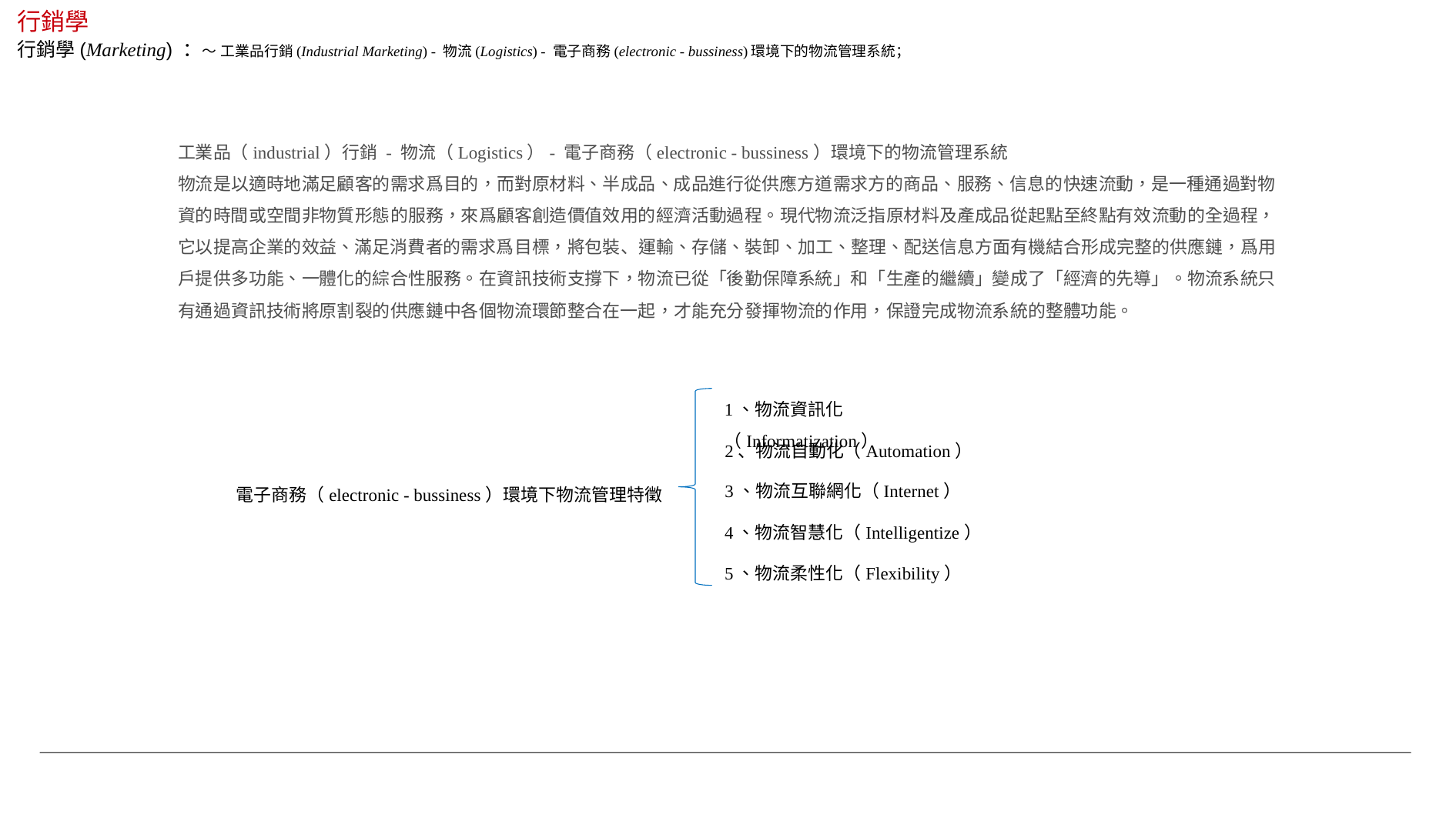

行銷學
行銷學(Marketing) ：～ 工業品行銷(Industrial Marketing) - 物流(Logistics) - 電子商務(electronic - bussiness)環境下的物流管理系統；
工業品（industrial）行銷 - 物流（Logistics）- 電子商務（electronic - bussiness）環境下的物流管理系統
物流是以適時地滿足顧客的需求爲目的，而對原材料、半成品、成品進行從供應方道需求方的商品、服務、信息的快速流動，是一種通過對物資的時間或空間非物質形態的服務，來爲顧客創造價值效用的經濟活動過程。現代物流泛指原材料及產成品從起點至終點有效流動的全過程，它以提高企業的效益、滿足消費者的需求爲目標，將包裝、運輸、存儲、裝卸、加工、整理、配送信息方面有機結合形成完整的供應鏈，爲用戶提供多功能、一體化的綜合性服務。在資訊技術支撐下，物流已從「後勤保障系統」和「生產的繼續」變成了「經濟的先導」。物流系統只有通過資訊技術將原割裂的供應鏈中各個物流環節整合在一起，才能充分發揮物流的作用，保證完成物流系統的整體功能。
1、物流資訊化（Informatization）

2、物流自動化（Automation）
3、物流互聯網化（Internet）
電子商務（electronic - bussiness）環境下物流管理特徵
4、物流智慧化（Intelligentize）
5、物流柔性化（Flexibility）